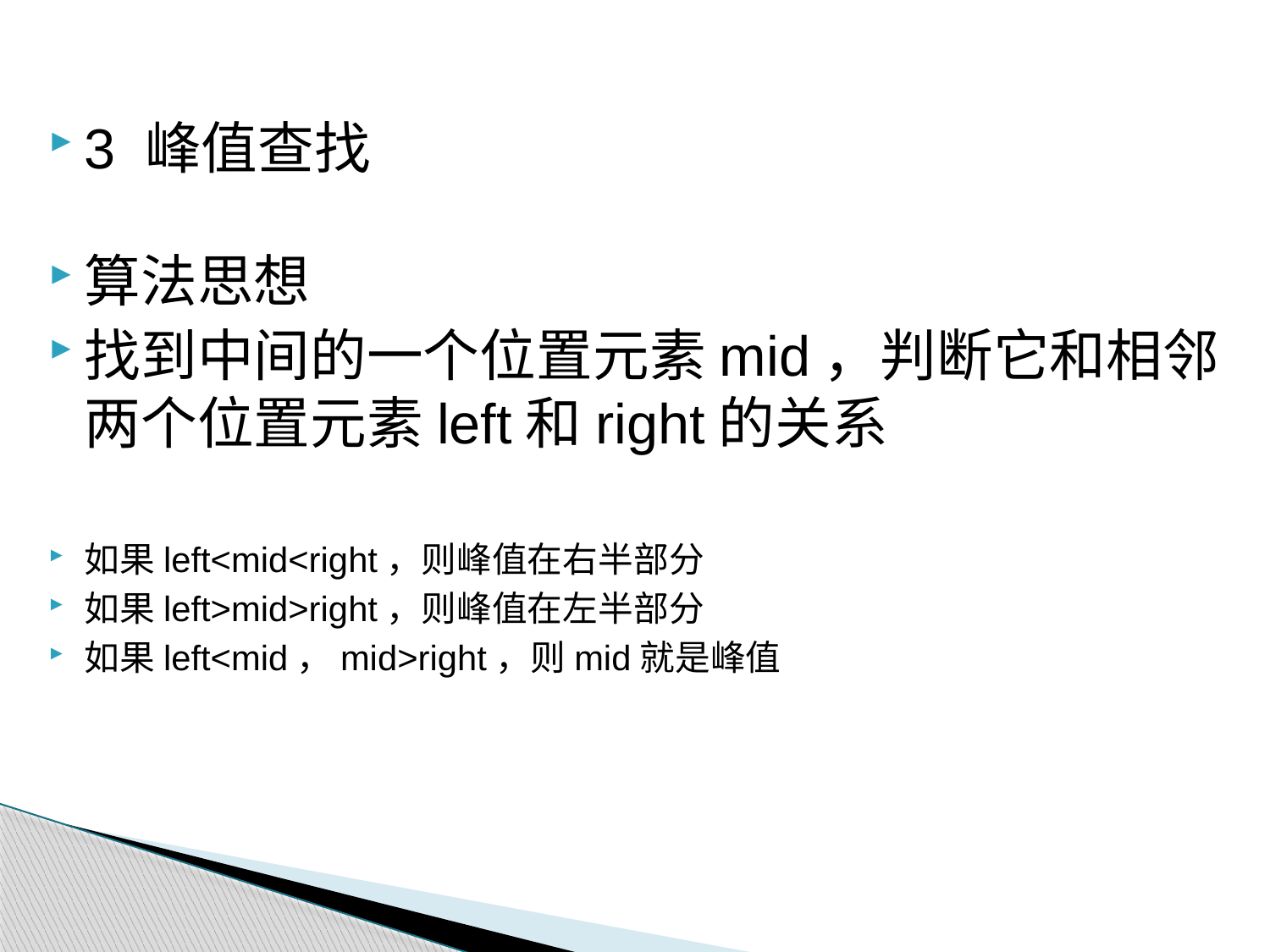

3 峰值查找

算法思想
找到中间的一个位置元素mid，判断它和相邻两个位置元素left和right的关系

如果left<mid<right，则峰值在右半部分
如果left>mid>right，则峰值在左半部分
如果left<mid，mid>right，则mid就是峰值